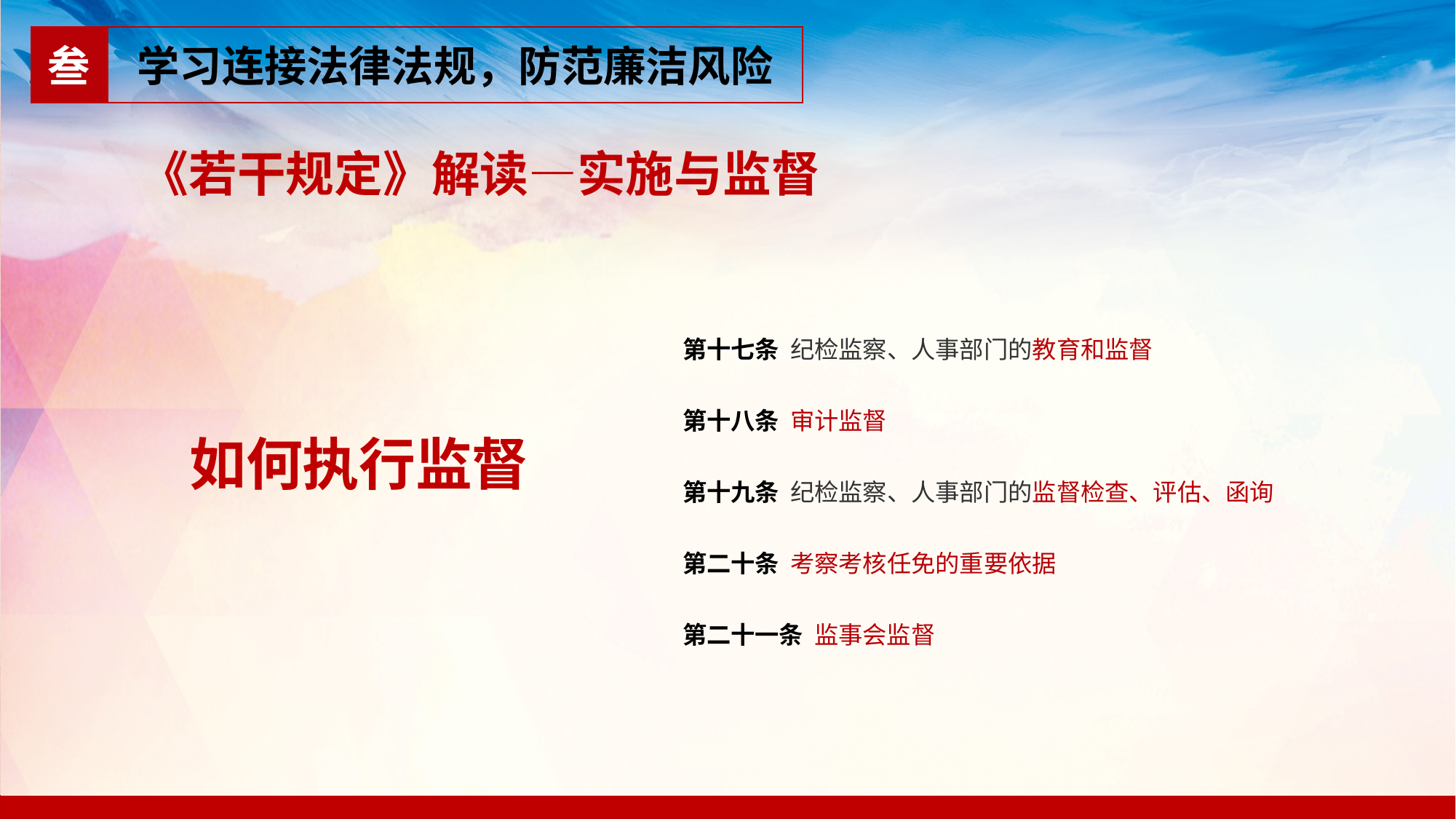

学习连接法律法规，防范廉洁风险
叁
《若干规定》解读—实施与监督
第十七条  纪检监察、人事部门的教育和监督
第十八条  审计监督
如何执行监督
第十九条  纪检监察、人事部门的监督检查、评估、函询
第二十条  考察考核任免的重要依据
第二十一条  监事会监督